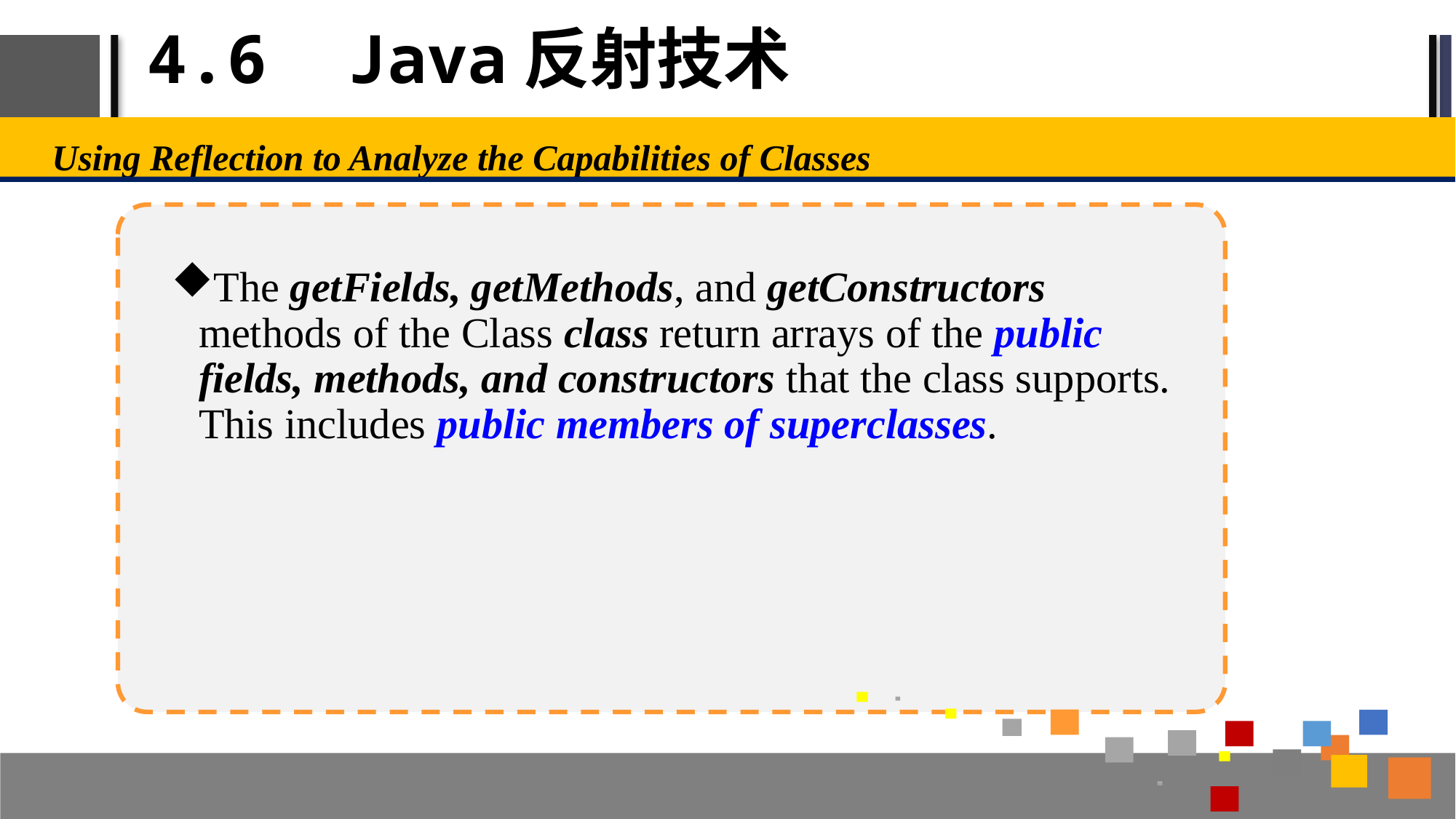

# 4.6  Java反射技术

Using Reflection to Analyze the Capabilities of Classes

The getFields, getMethods, and getConstructors methods of the Class class return arrays of the public fields, methods, and constructors that the class supports. This includes public members of superclasses.